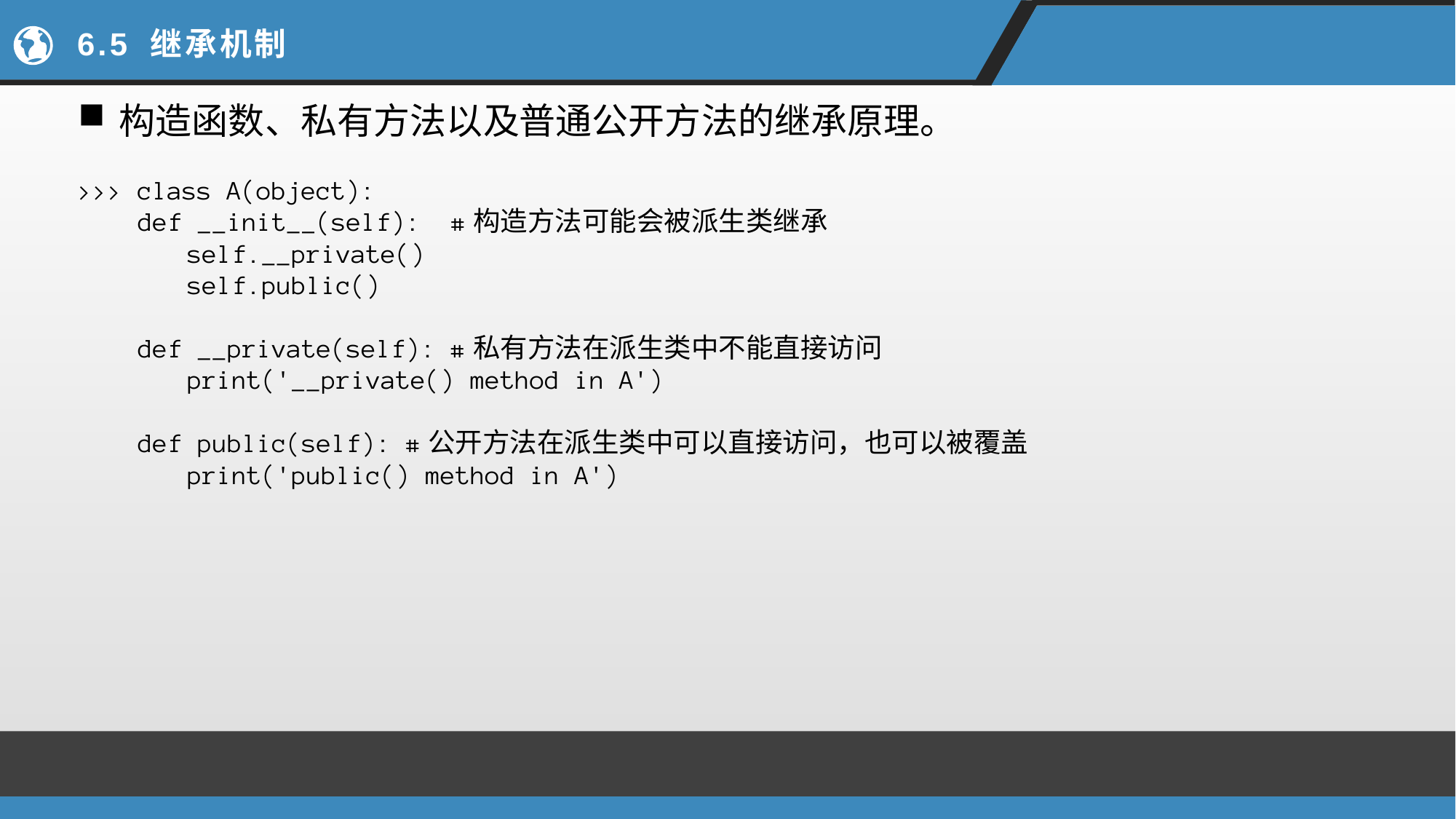

# 6.5 继承机制

构造函数、私有方法以及普通公开方法的继承原理。

>>> class A(object):
	    def __init__(self):  #构造方法可能会被派生类继承
		self.__private()
		self.public()

	    def __private(self): #私有方法在派生类中不能直接访问
		print('__private() method in A')

	    def public(self): #公开方法在派生类中可以直接访问，也可以被覆盖
		print('public() method in A')

74